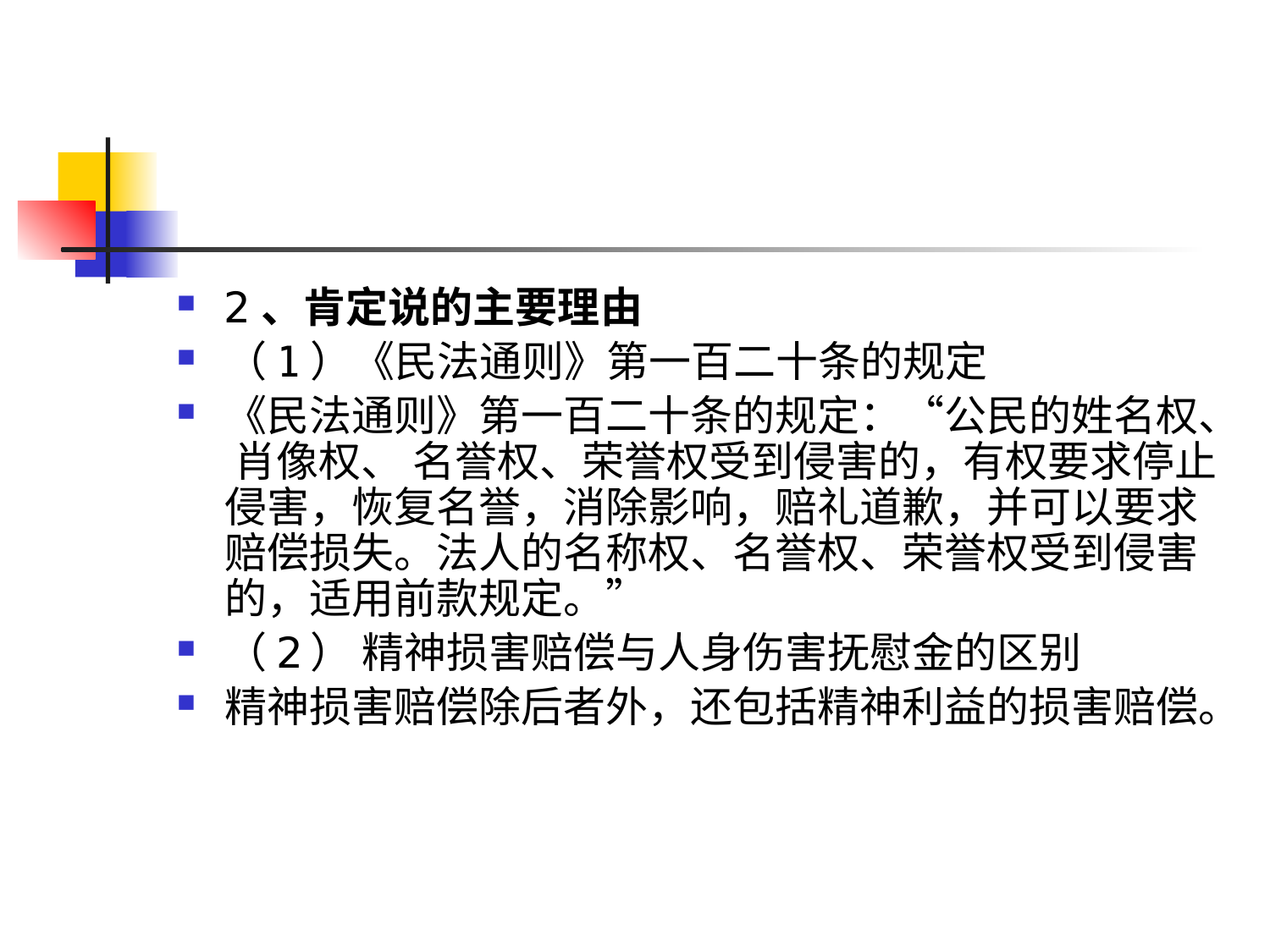

#
2、肯定说的主要理由
（1）《民法通则》第一百二十条的规定
《民法通则》第一百二十条的规定：“公民的姓名权、 肖像权、 名誉权、荣誉权受到侵害的，有权要求停止侵害，恢复名誉，消除影响，赔礼道歉，并可以要求赔偿损失。法人的名称权、名誉权、荣誉权受到侵害的，适用前款规定。”
（2） 精神损害赔偿与人身伤害抚慰金的区别
精神损害赔偿除后者外，还包括精神利益的损害赔偿。